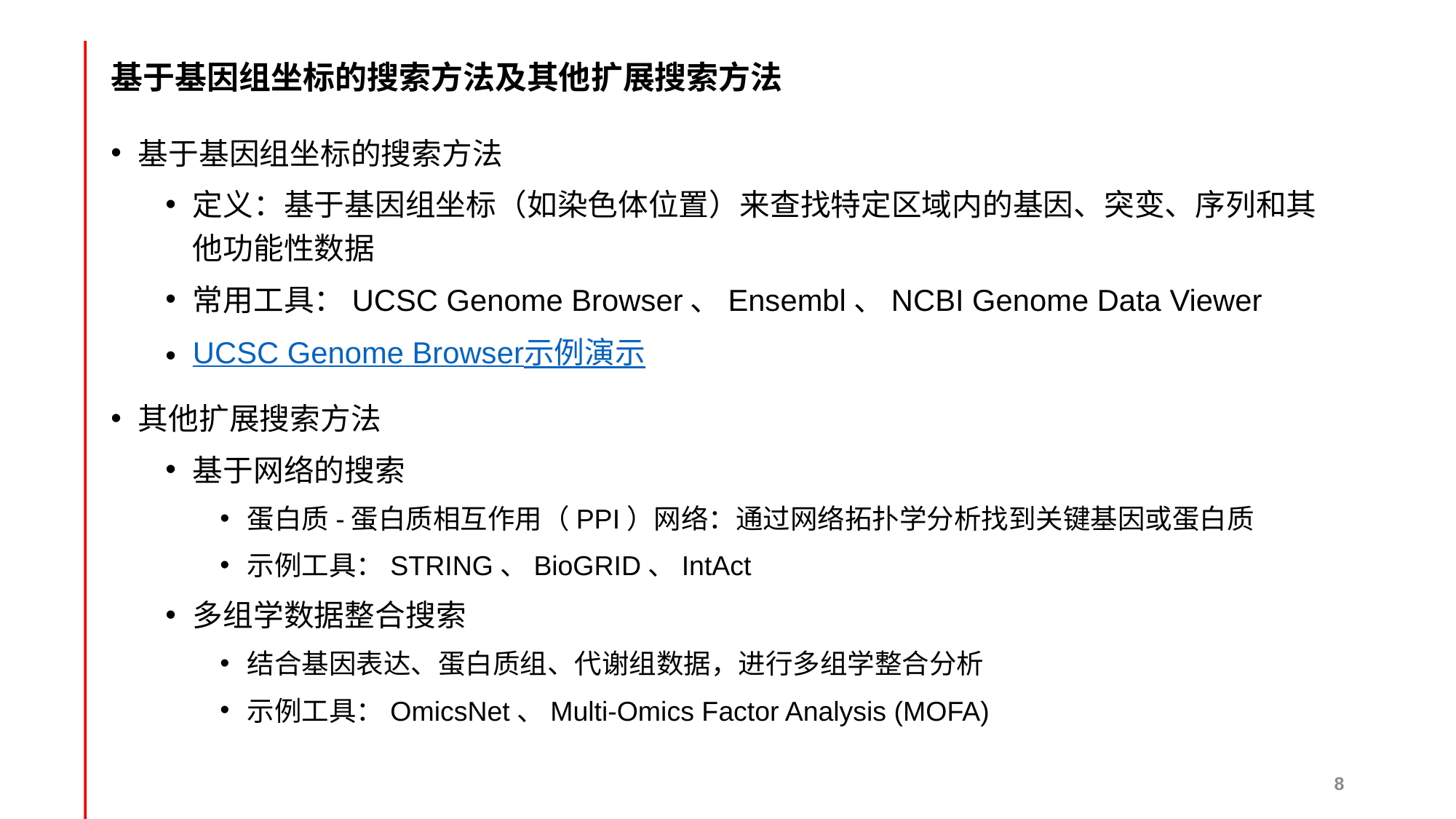

# 基于基因组坐标的搜索方法及其他扩展搜索方法
基于基因组坐标的搜索方法
定义：基于基因组坐标（如染色体位置）来查找特定区域内的基因、突变、序列和其他功能性数据
常用工具：UCSC Genome Browser、Ensembl、NCBI Genome Data Viewer
UCSC Genome Browser示例演示
其他扩展搜索方法
基于网络的搜索
蛋白质-蛋白质相互作用（PPI）网络：通过网络拓扑学分析找到关键基因或蛋白质
示例工具：STRING、BioGRID、IntAct
多组学数据整合搜索
结合基因表达、蛋白质组、代谢组数据，进行多组学整合分析
示例工具：OmicsNet、Multi-Omics Factor Analysis (MOFA)
8